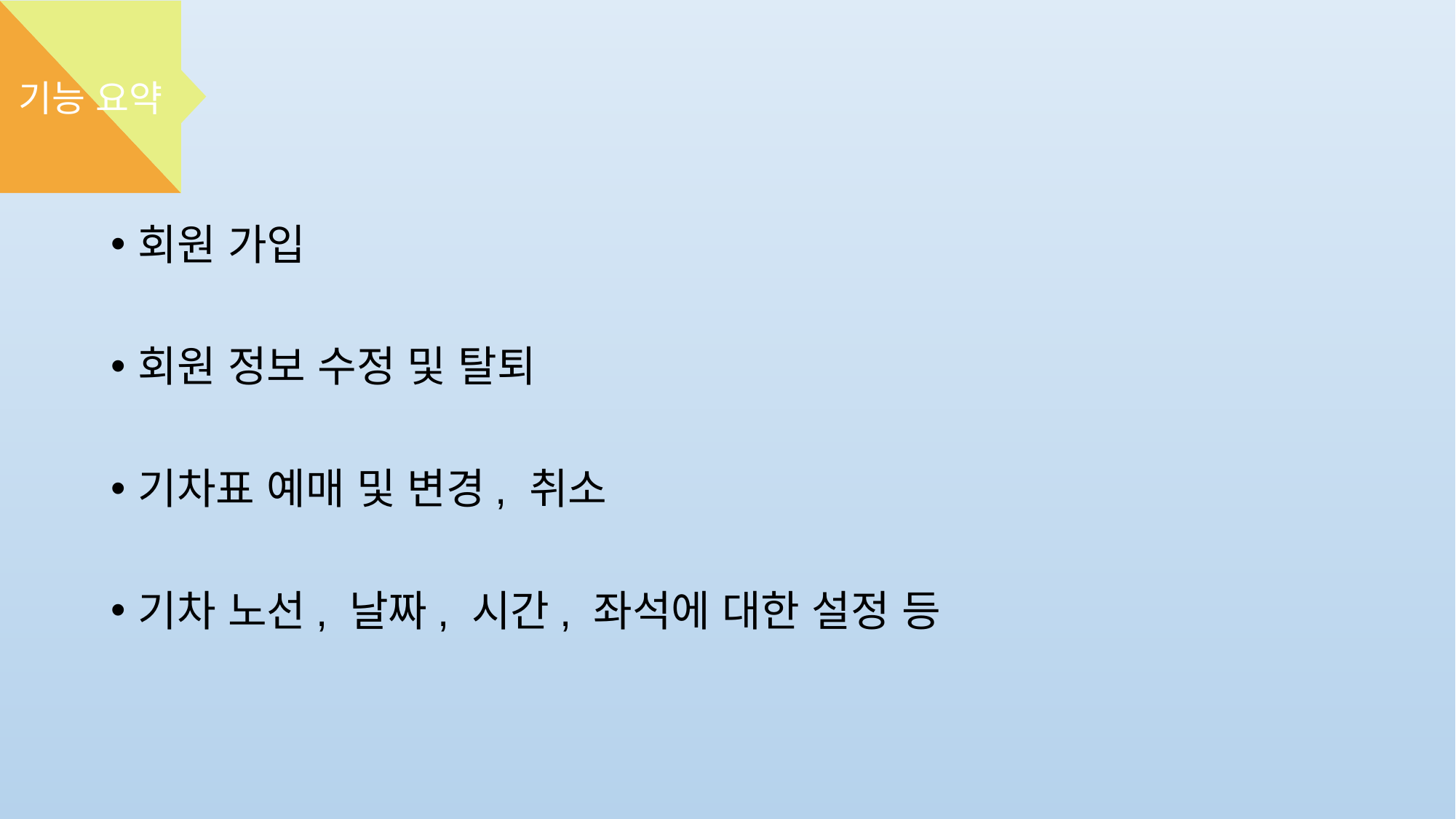

기능 요약
회원 가입

회원 정보 수정 및 탈퇴

기차표 예매 및 변경, 취소

기차 노선, 날짜, 시간, 좌석에 대한 설정 등